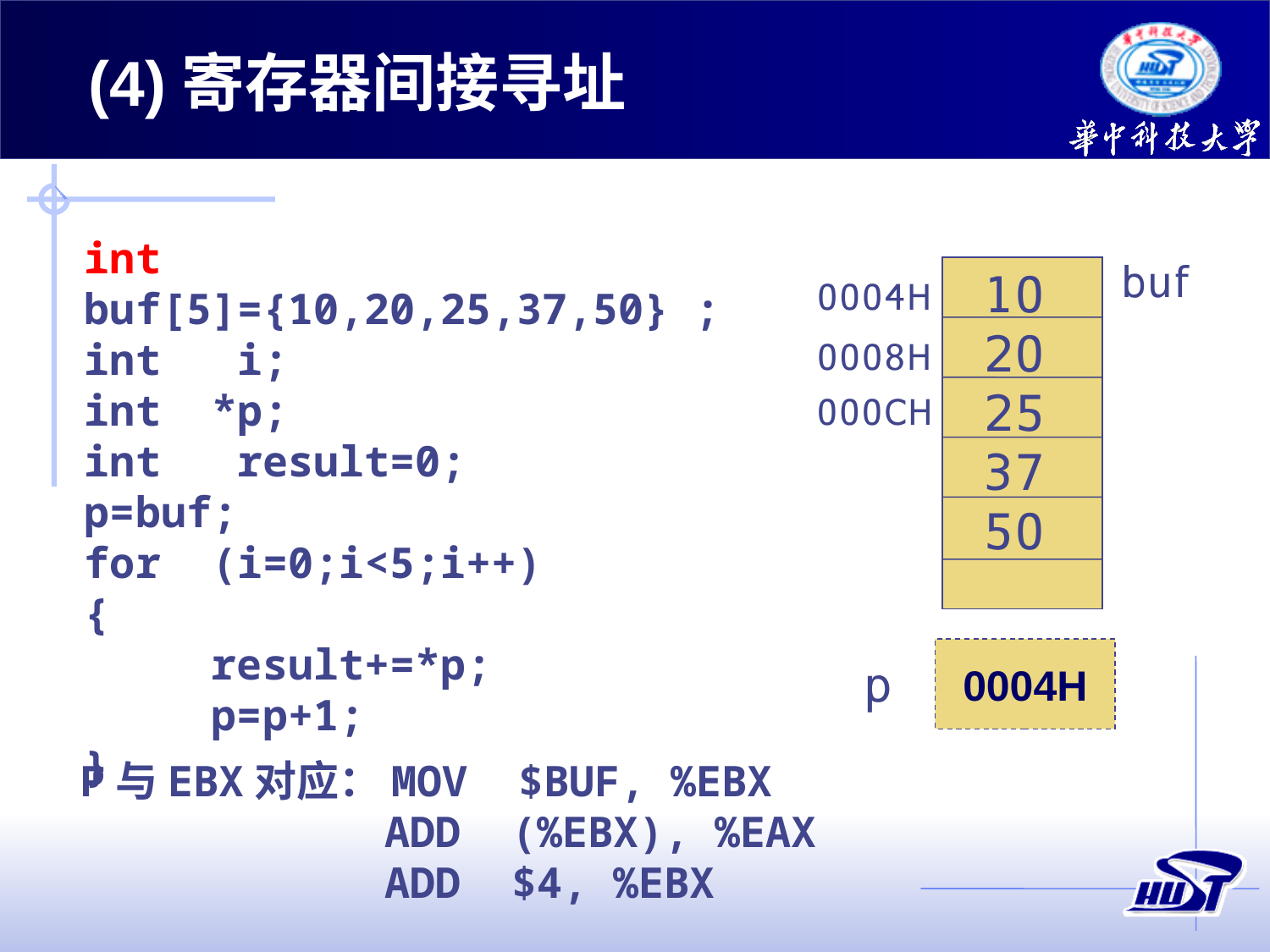

(4)寄存器间接寻址
int   buf[5]={10,20,25,37,50} ;
int   i;
int  *p;
int   result=0;
p=buf;
for  (i=0;i<5;i++)
{
     result+=*p;
     p=p+1;
}

buf

10
20
25
37
50

0004H
0008H
000CH
0004H
p
P与EBX对应：MOV  $BUF, %EBX
            ADD  (%EBX), %EAX
            ADD  $4, %EBX